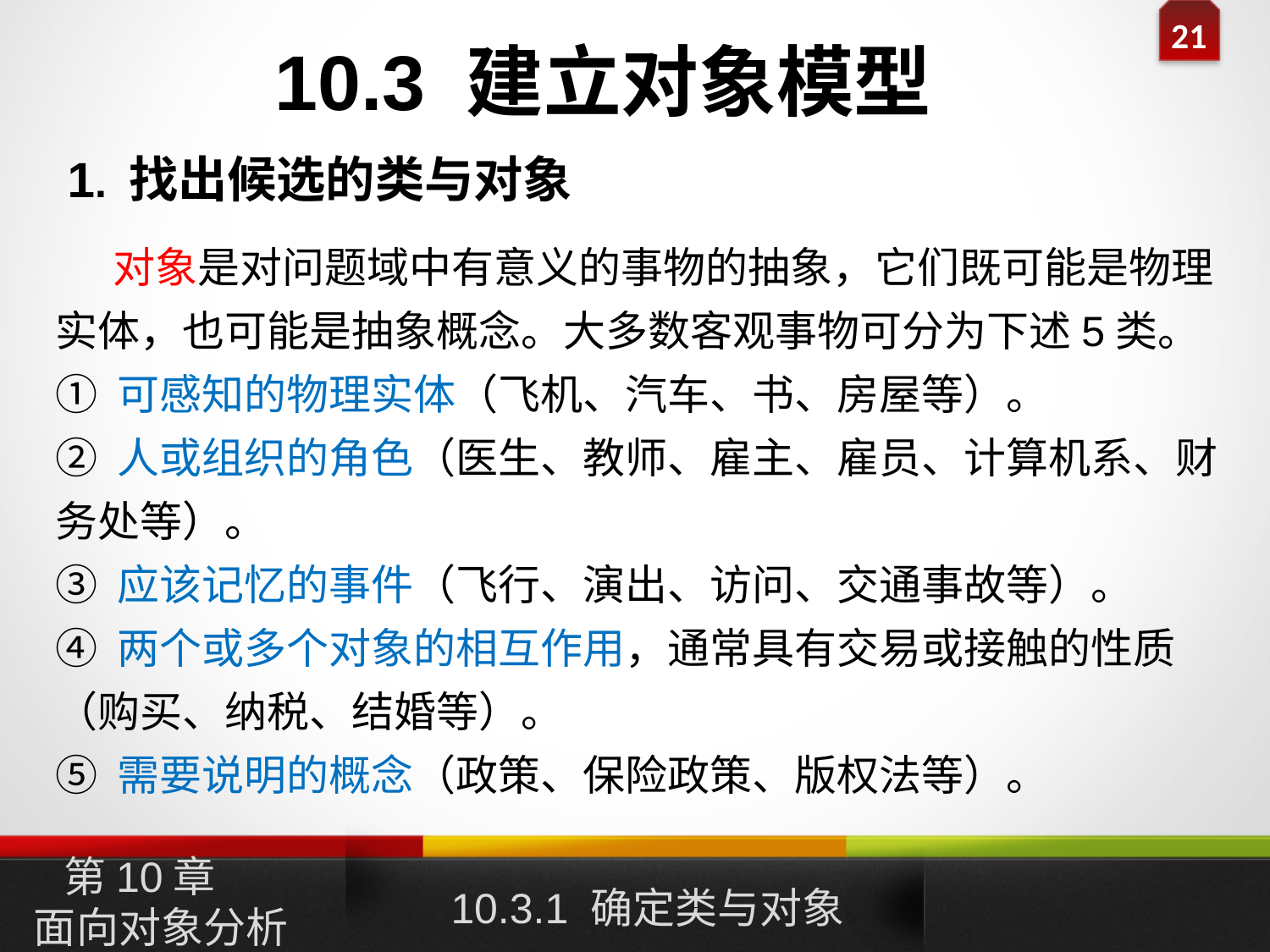

10.3 建立对象模型
1. 找出候选的类与对象
     对象是对问题域中有意义的事物的抽象，它们既可能是物理实体，也可能是抽象概念。大多数客观事物可分为下述5类。
① 可感知的物理实体（飞机、汽车、书、房屋等）。
② 人或组织的角色（医生、教师、雇主、雇员、计算机系、财务处等）。
③ 应该记忆的事件（飞行、演出、访问、交通事故等）。
④ 两个或多个对象的相互作用，通常具有交易或接触的性质（购买、纳税、结婚等）。
⑤ 需要说明的概念（政策、保险政策、版权法等）。
10.3.1 确定类与对象